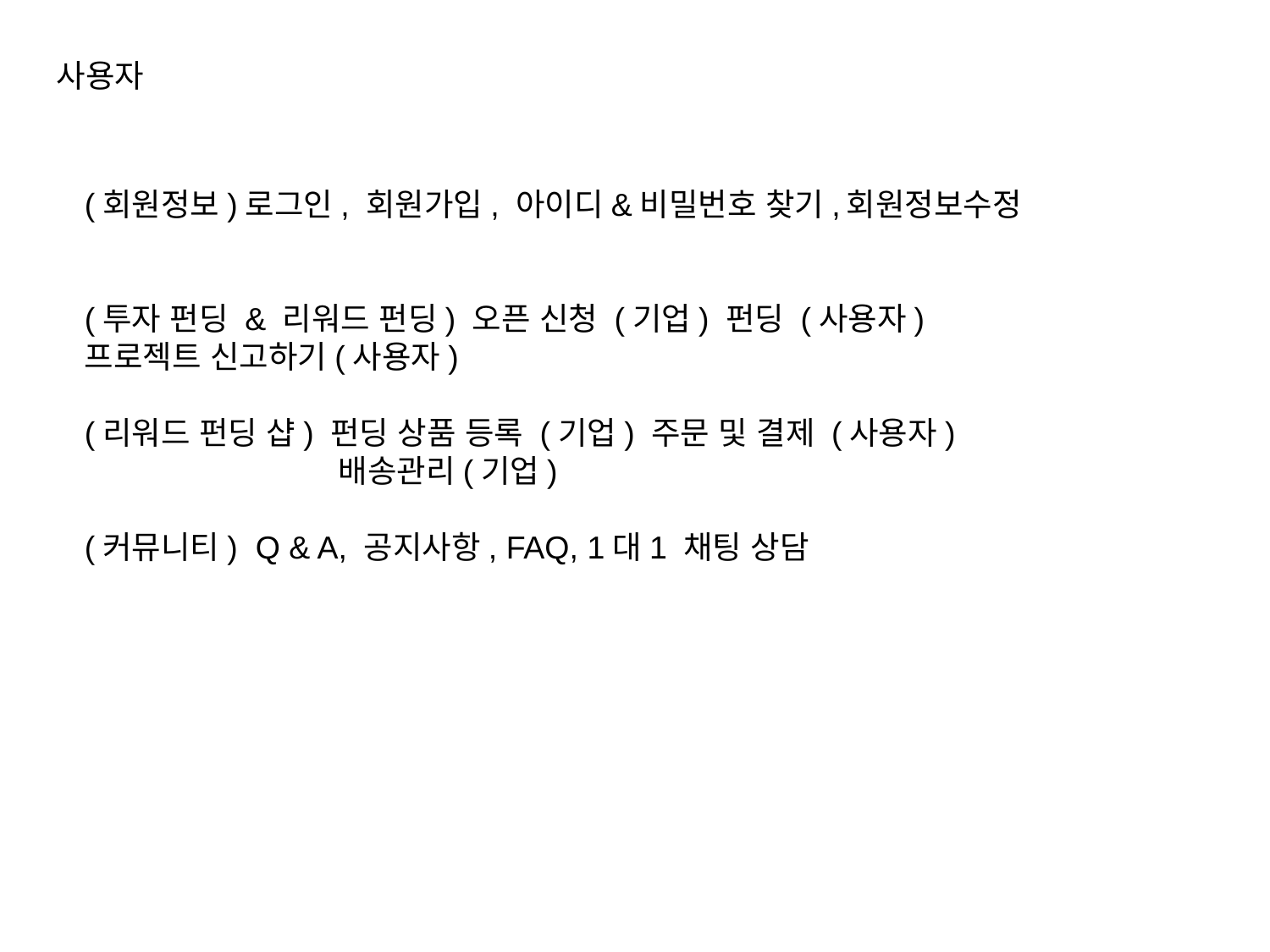

사용자
(회원정보)로그인, 회원가입, 아이디&비밀번호 찾기,	회원정보수정

(투자 펀딩 & 리워드 펀딩) 오픈 신청 (기업) 펀딩 (사용자)
프로젝트 신고하기(사용자)

(리워드 펀딩 샵) 펀딩 상품 등록 (기업) 주문 및 결제 (사용자)
		배송관리(기업)

(커뮤니티)  Q & A, 공지사항, FAQ, 1대1 채팅 상담